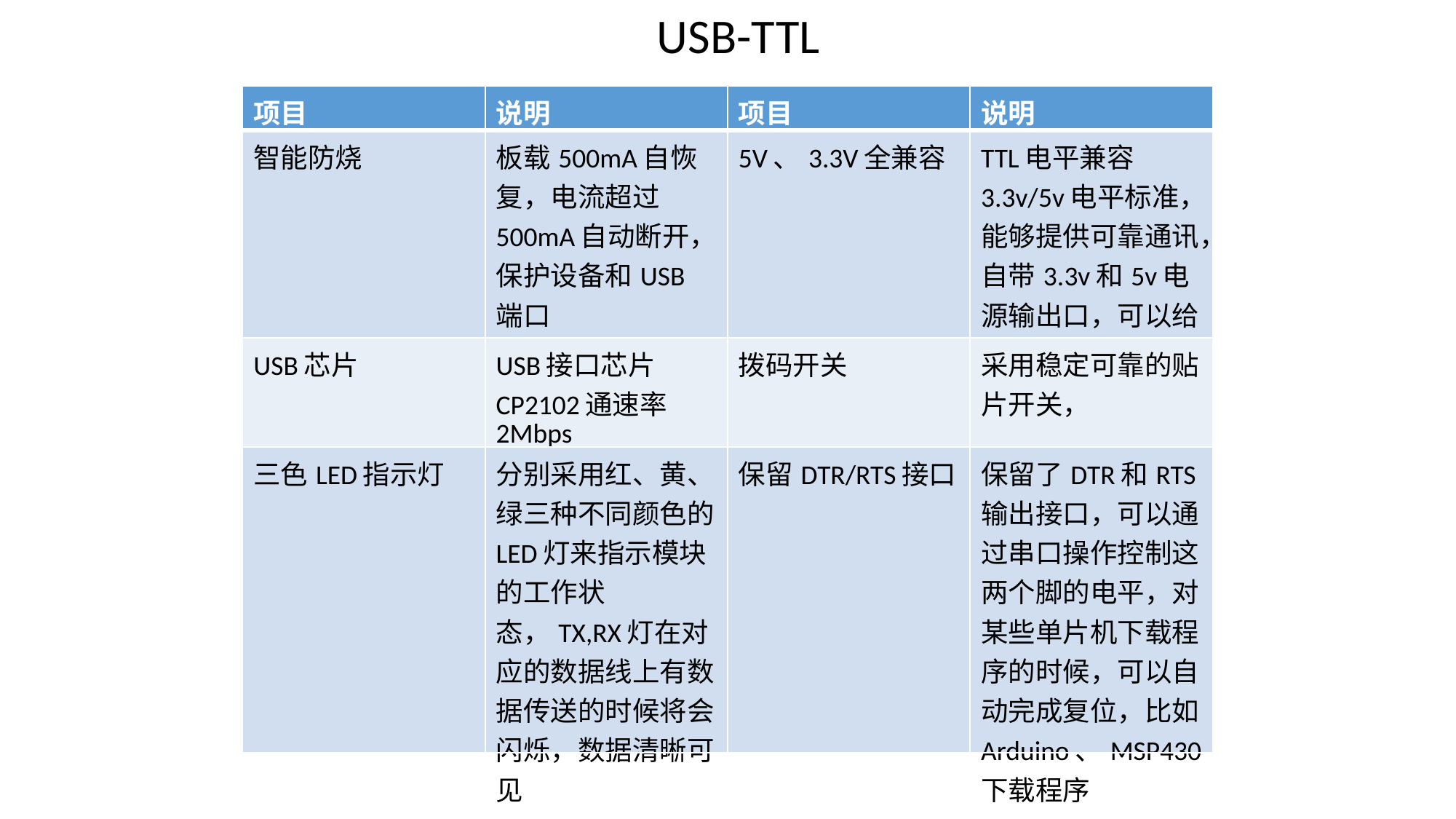

USB-TTL
| 项目 | 说明 | 项目 | 说明 |
| --- | --- | --- | --- |
| 智能防烧 | 板载500mA自恢复，电流超过500mA自动断开，保护设备和USB端口 | 5V、3.3V全兼容 | TTL电平兼容3.3v/5v电平标准，能够提供可靠通讯，自带3.3v和5v电源输出口，可以给单片机系统供电 |
| USB芯片 | USB接口芯片CP2102通速率2Mbps | 拨码开关 | 采用稳定可靠的贴片开关， |
| 三色LED指示灯 | 分别采用红、黄、绿三种不同颜色的LED灯来指示模块的工作状态，TX,RX灯在对应的数据线上有数据传送的时候将会闪烁，数据清晰可见 | 保留DTR/RTS接口 | 保留了DTR和RTS输出接口，可以通过串口操作控制这两个脚的电平，对某些单片机下载程序的时候，可以自动完成复位，比如Arduino、MSP430下载程序 |